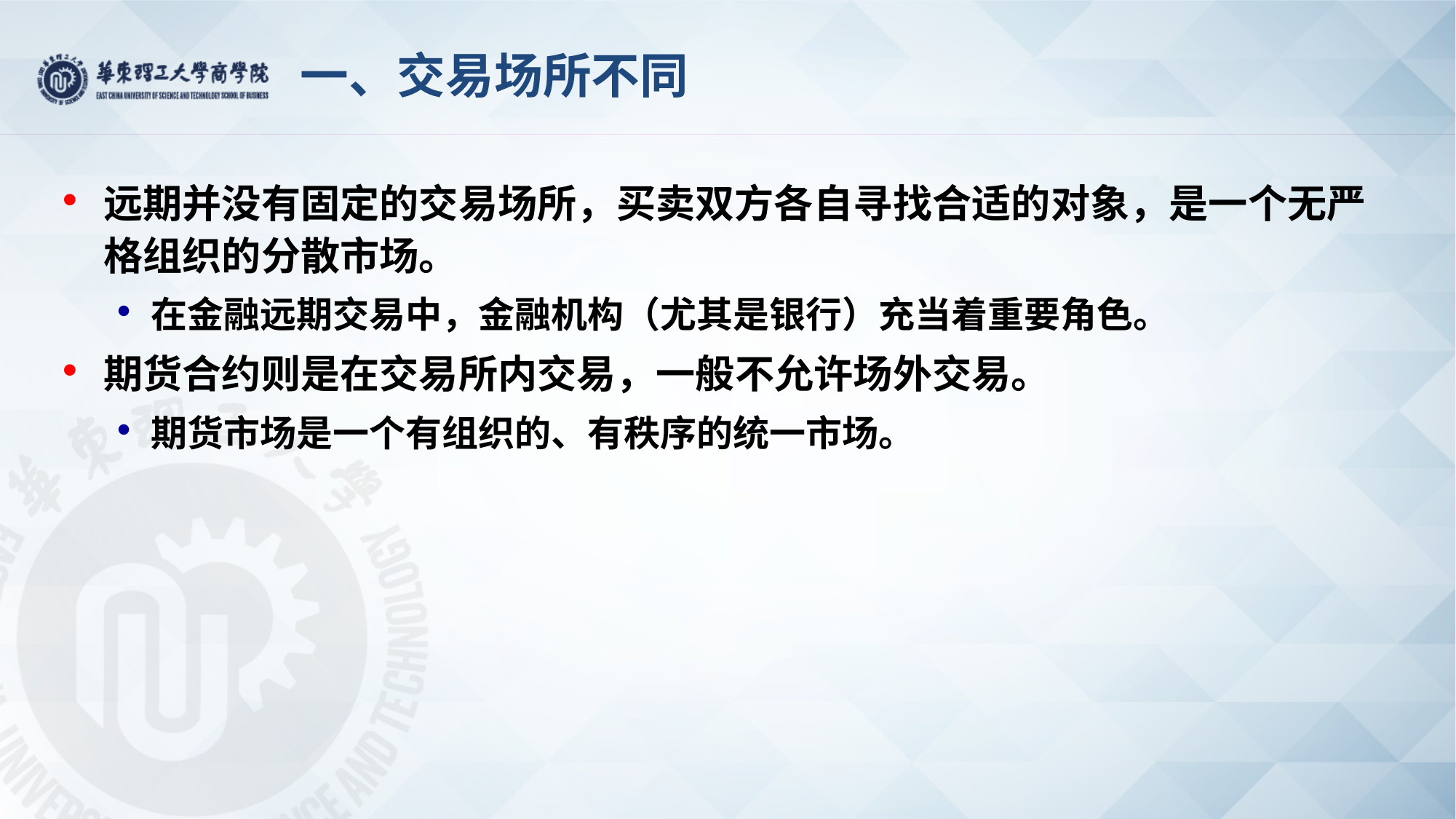

# 一、交易场所不同
远期并没有固定的交易场所，买卖双方各自寻找合适的对象，是一个无严格组织的分散市场。
在金融远期交易中，金融机构（尤其是银行）充当着重要角色。
期货合约则是在交易所内交易，一般不允许场外交易。
期货市场是一个有组织的、有秩序的统一市场。